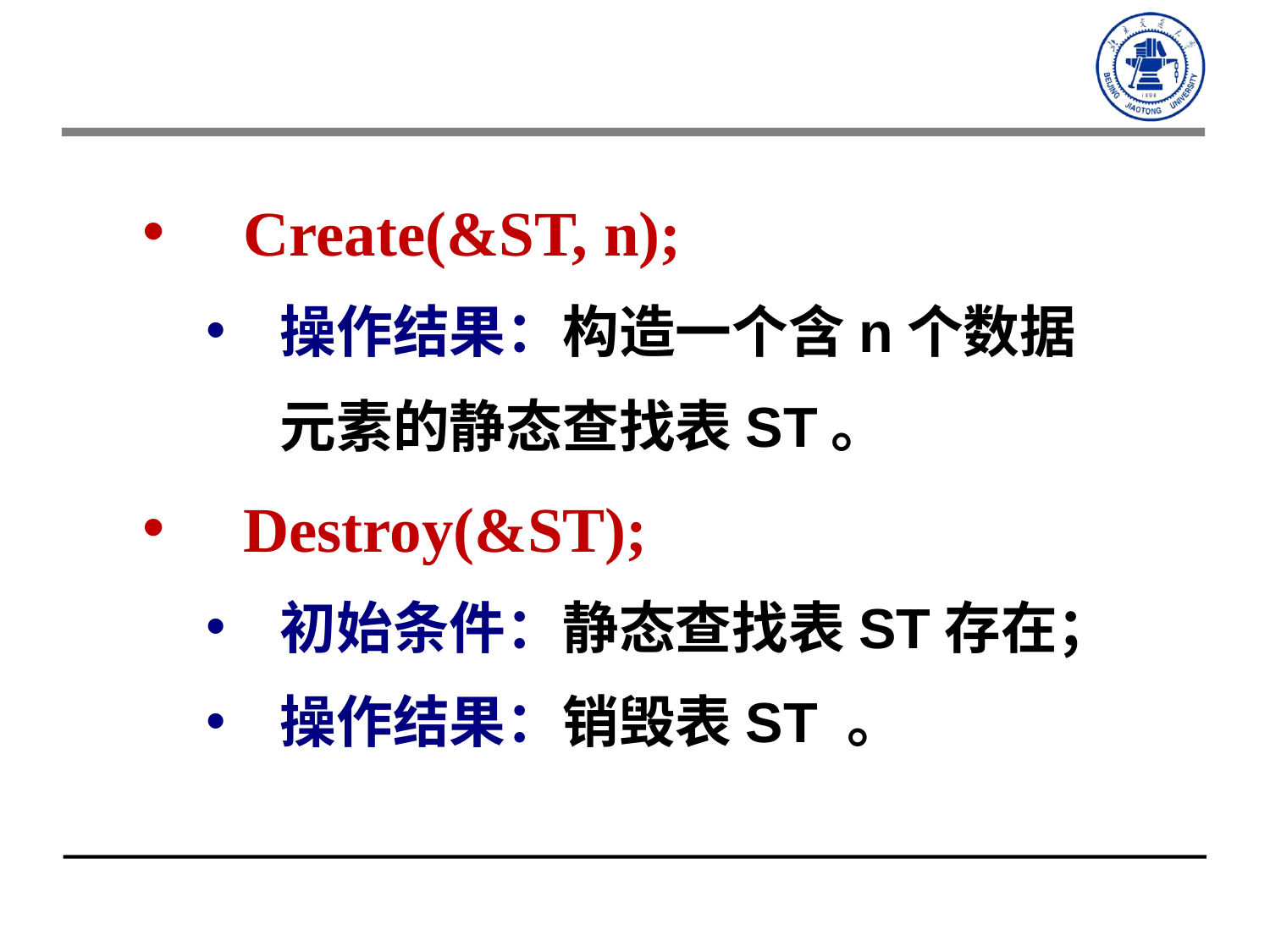

Create(&ST, n);
操作结果：构造一个含n个数据元素的静态查找表ST。
Destroy(&ST);
初始条件：静态查找表ST存在；
操作结果：销毁表ST 。